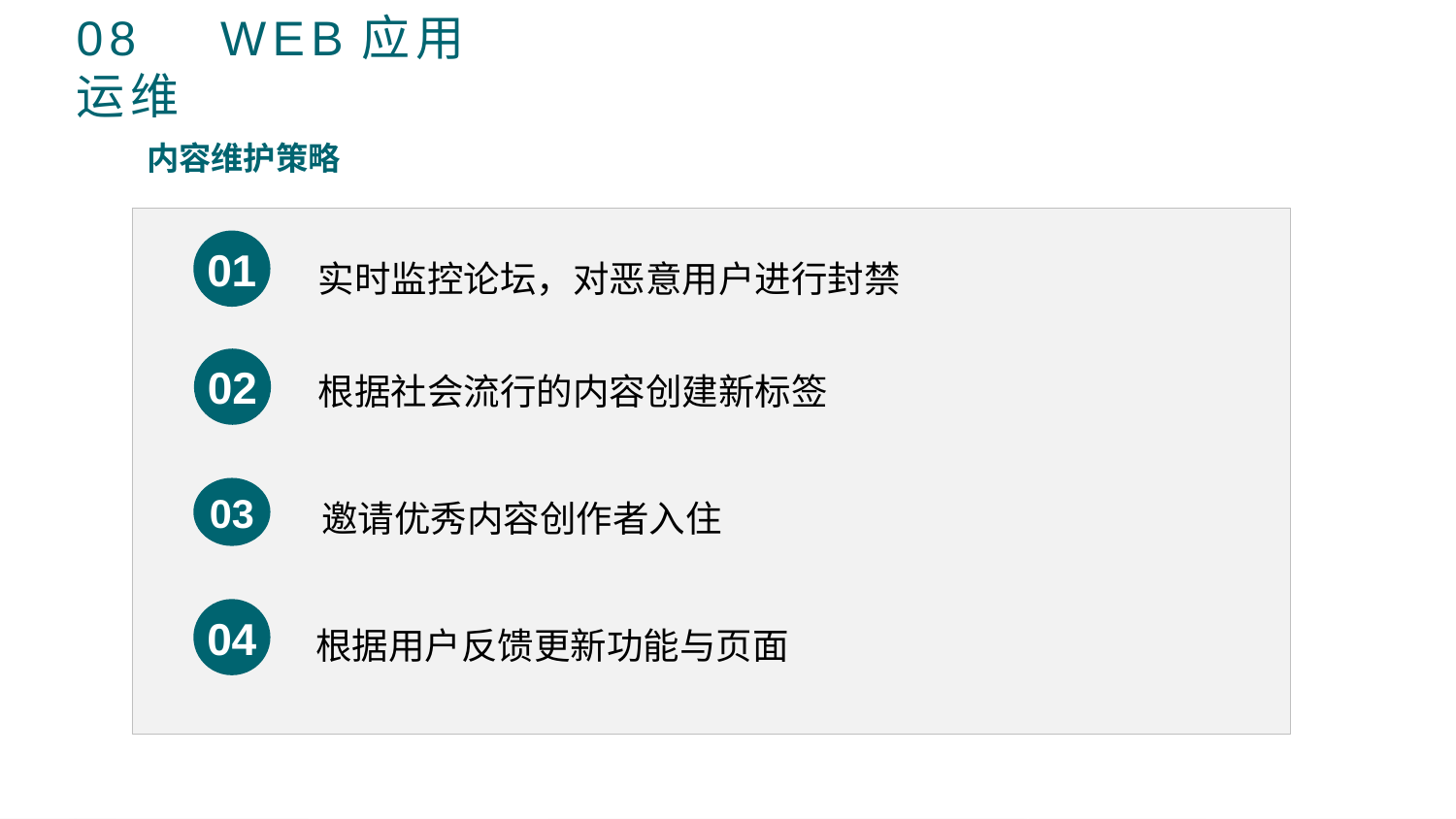

08    WEB应用运维
内容维护策略

01

02

03

实时监控论坛，对恶意用户进行封禁
根据社会流行的内容创建新标签
 邀请优秀内容创作者入住
04
根据用户反馈更新功能与页面